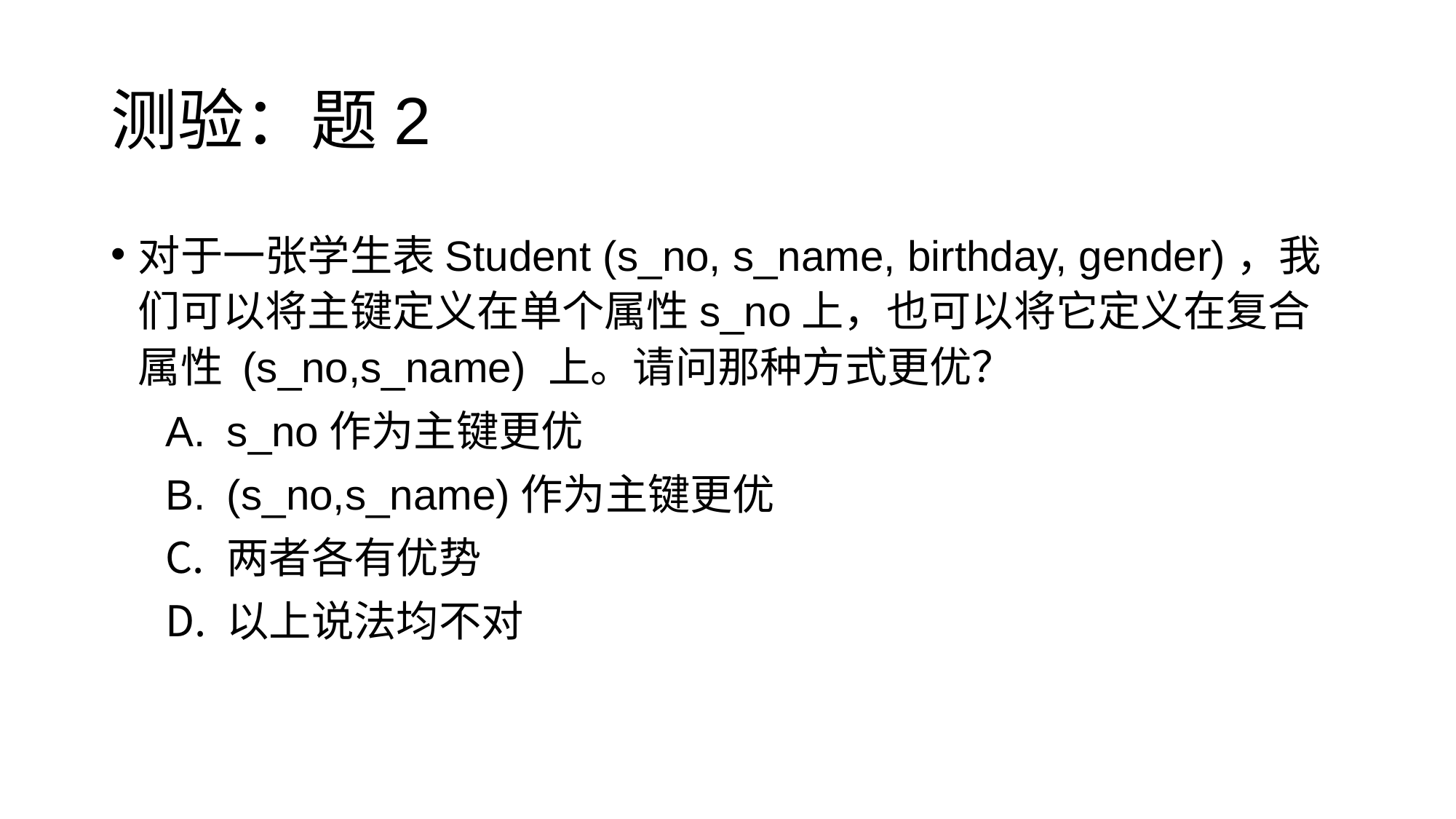

# 测验：题2
对于一张学生表Student (s_no, s_name, birthday, gender)，我们可以将主键定义在单个属性s_no上，也可以将它定义在复合属性 (s_no,s_name) 上。请问那种方式更优？
s_no作为主键更优
(s_no,s_name)作为主键更优
两者各有优势
以上说法均不对